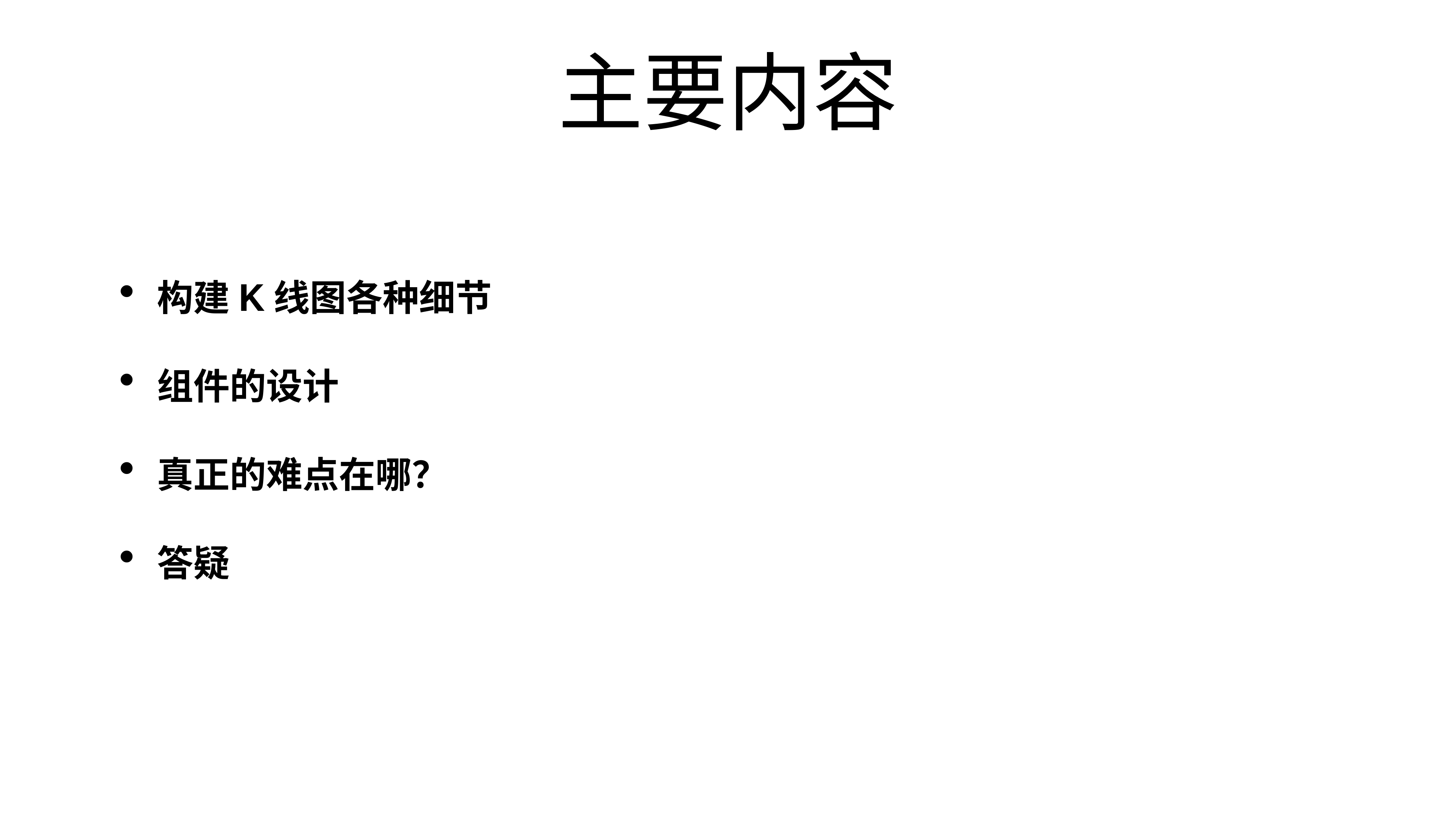

# 主要内容
构建K线图各种细节
组件的设计
真正的难点在哪？
答疑
7